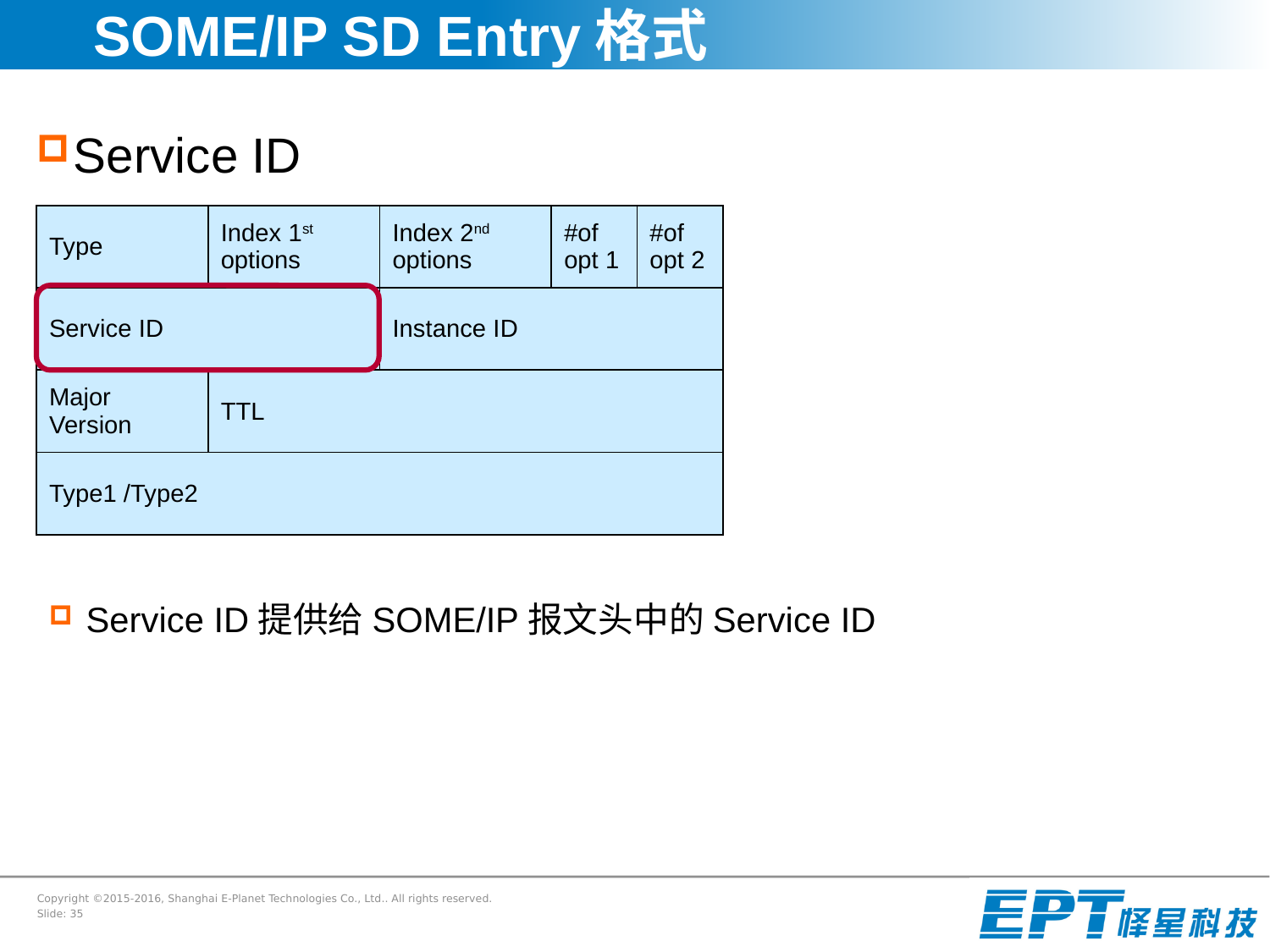

# SOME/IP SD Entry格式
Service ID
| Type | Index 1st options | Index 2nd options | #of opt 1 | #of opt 2 |
| --- | --- | --- | --- | --- |
| Service ID |  | Instance ID |  |  |
| Major Version | TTL |  |  |  |
| Type1 /Type2 |  |  |  |  |

Service ID提供给SOME/IP报文头中的Service ID